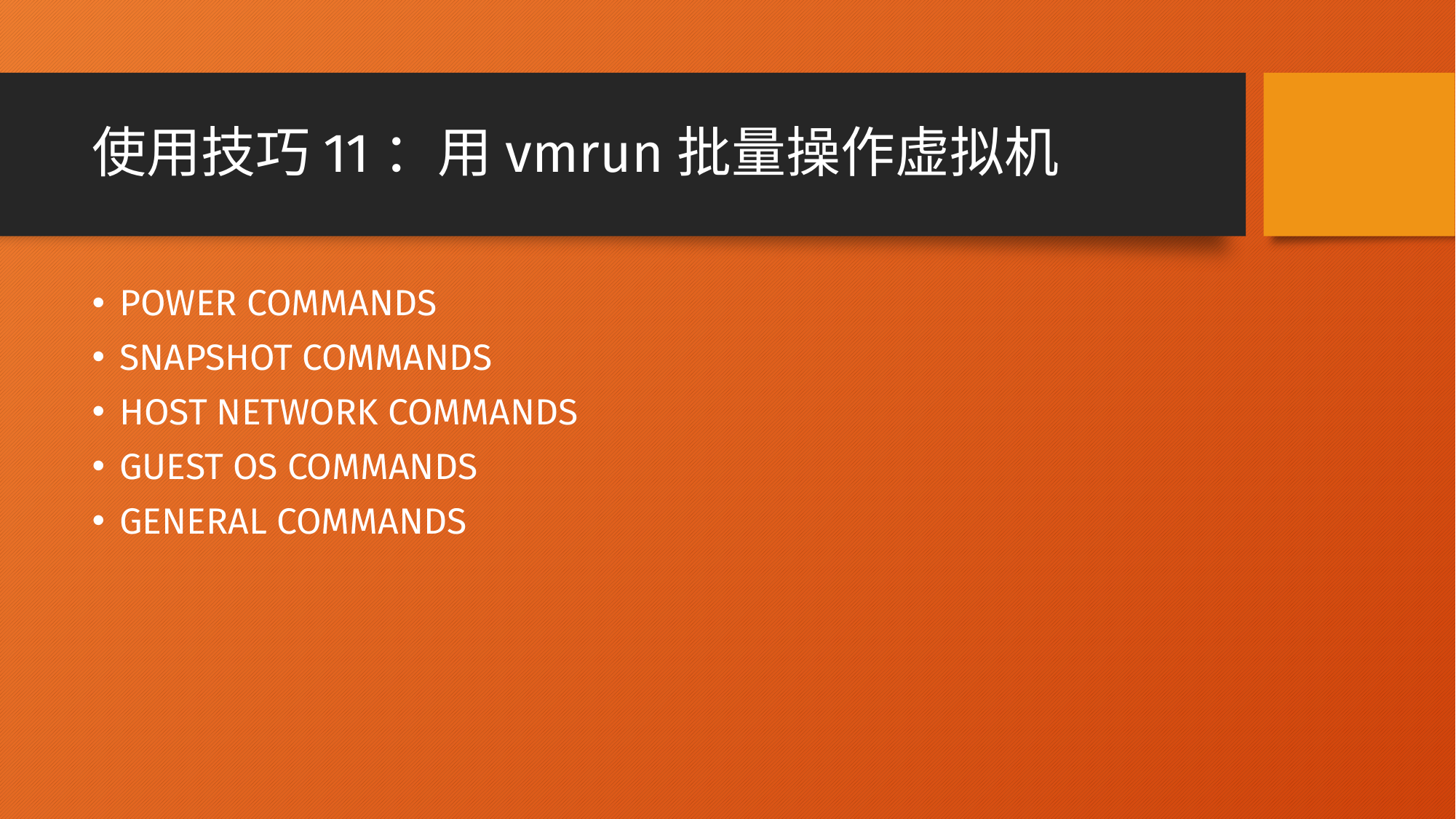

# 使用技巧11：用vmrun批量操作虚拟机
POWER COMMANDS
SNAPSHOT COMMANDS
HOST NETWORK COMMANDS
GUEST OS COMMANDS
GENERAL COMMANDS